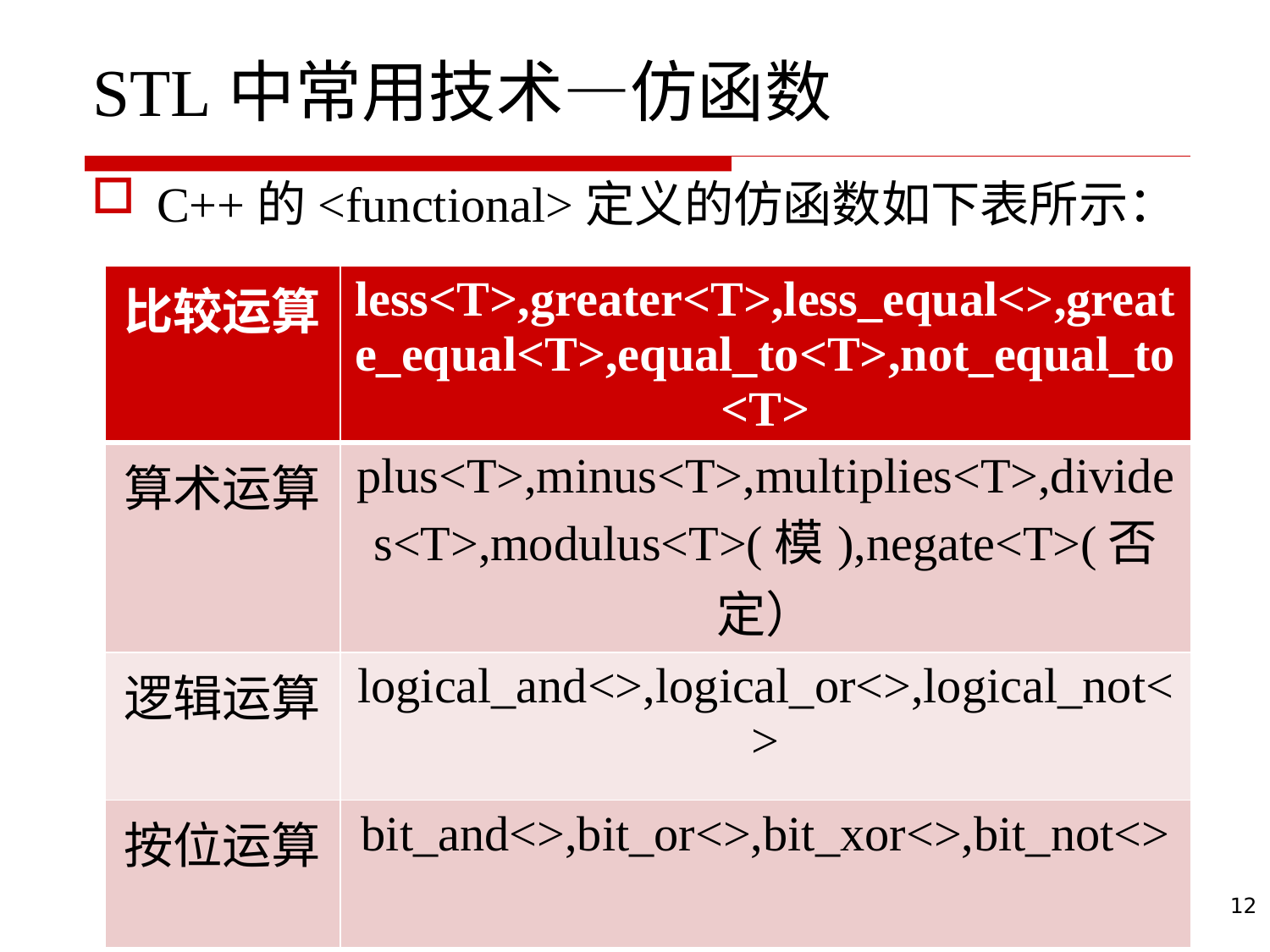

# STL中常用技术—仿函数
C++的<functional>定义的仿函数如下表所示：

| 比较运算 | less<T>,greater<T>,less\_equal<>,greate\_equal<T>,equal\_to<T>,not\_equal\_to<T> |
| --- | --- |
| 算术运算 | plus<T>,minus<T>,multiplies<T>,divides<T>,modulus<T>(模),negate<T>(否定） |
| 逻辑运算 | logical\_and<>,logical\_or<>,logical\_not<> |
| 按位运算 | bit\_and<>,bit\_or<>,bit\_xor<>,bit\_not<> |
12